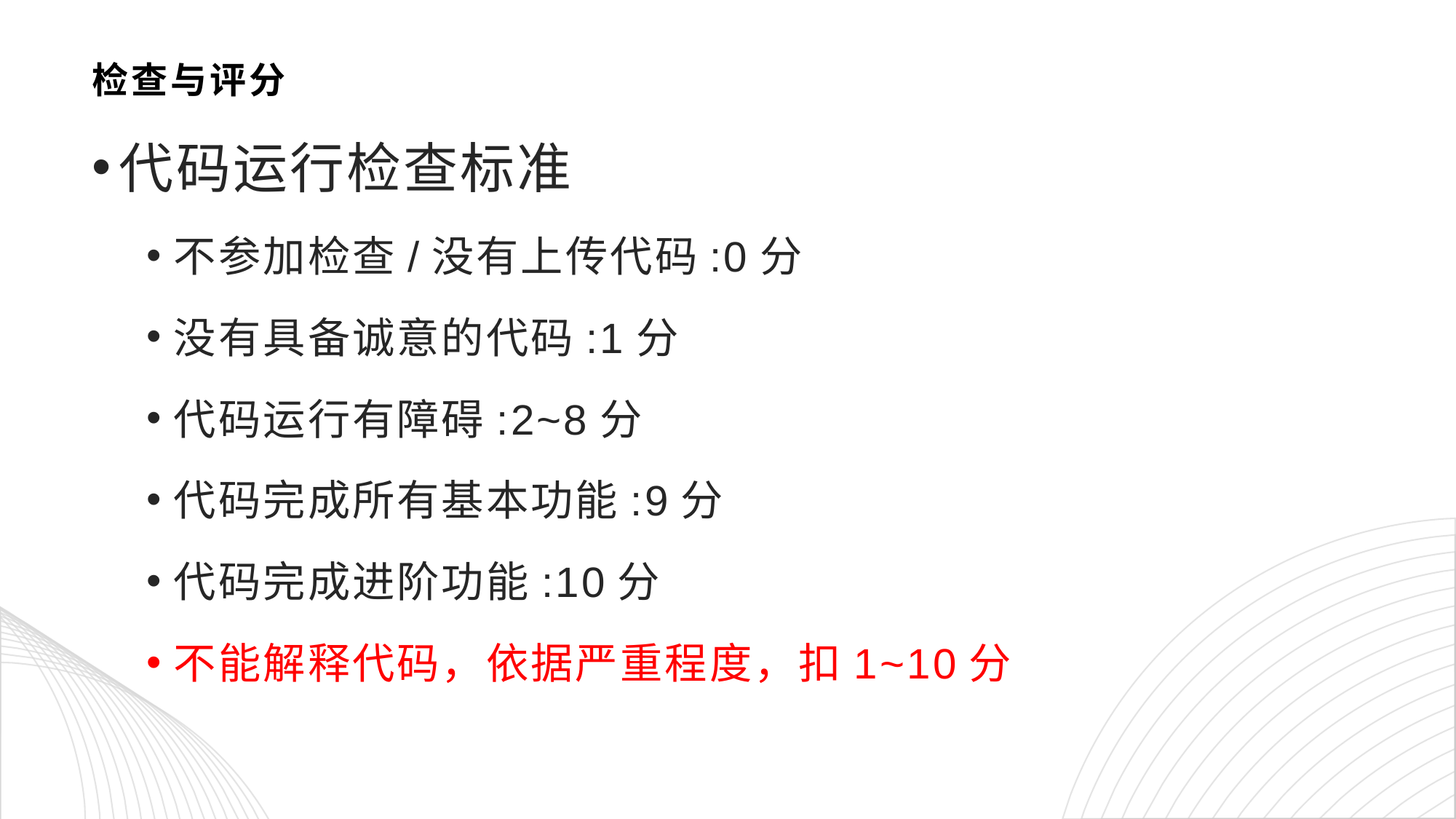

# 检查与评分
代码运行检查标准
不参加检查/没有上传代码:0分
没有具备诚意的代码:1分
代码运行有障碍:2~8分
代码完成所有基本功能:9分
代码完成进阶功能:10分
不能解释代码，依据严重程度，扣1~10分